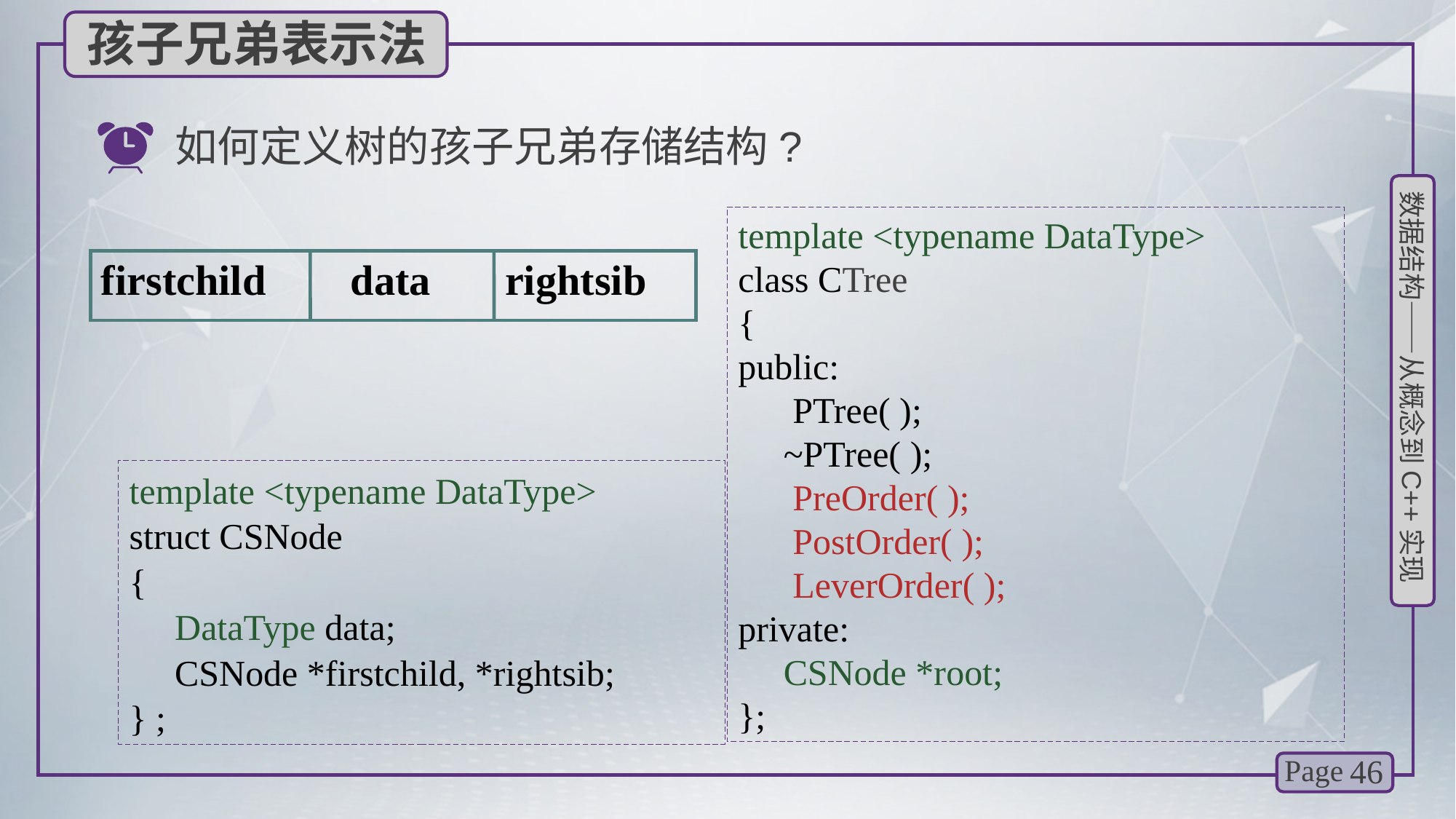

孩子兄弟表示法

如何定义树的孩子兄弟存储结构?

template <typename DataType>
class CTree
{
public:
      PTree( );
     ~PTree( );
      PreOrder( );
      PostOrder( );
      LeverOrder( );
private:
     CSNode *root;
};
firstchild        data       rightsib

template <typename DataType>
struct CSNode
{
     DataType data;
     CSNode *firstchild, *rightsib;
} ;